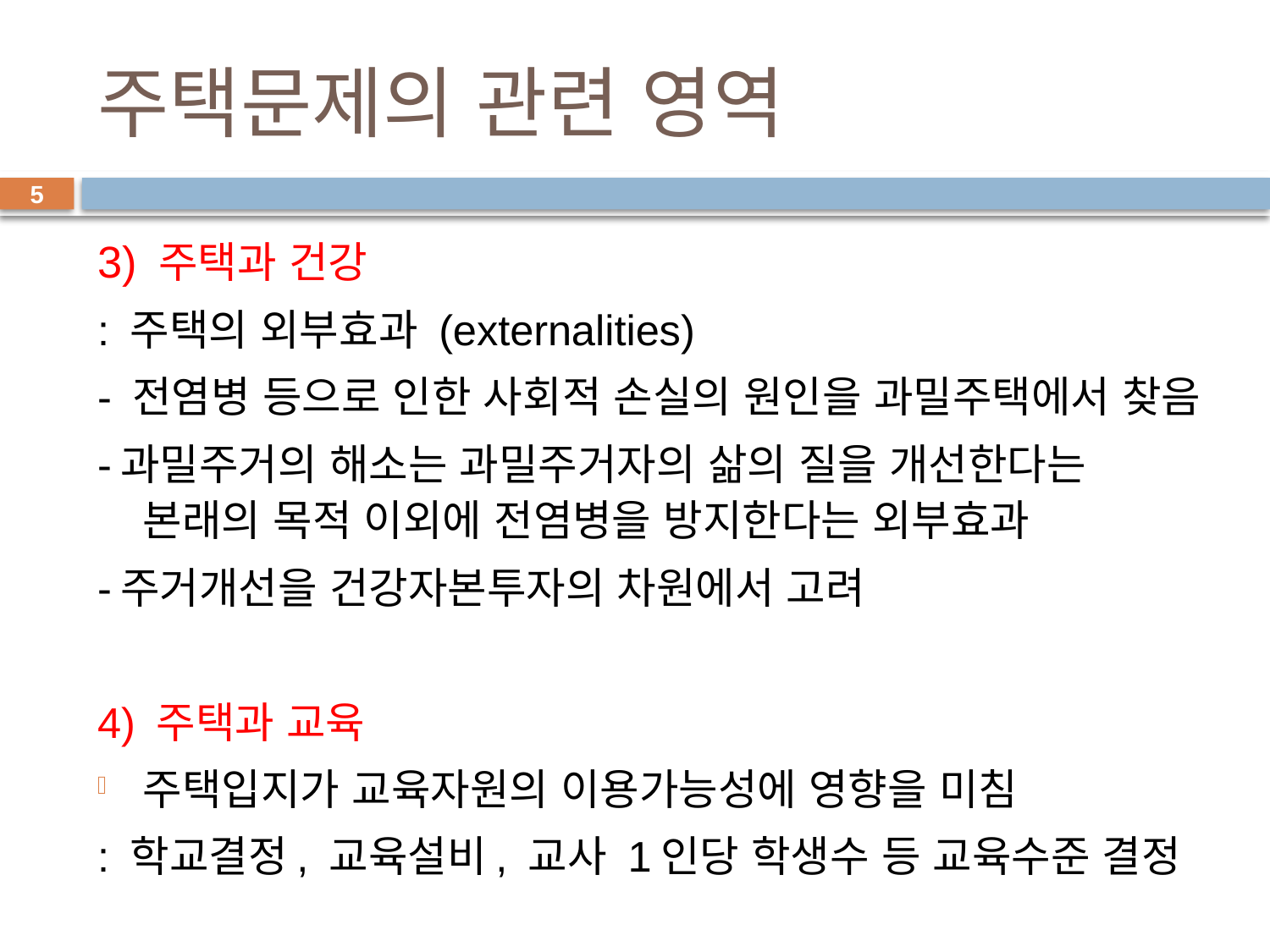

# 주택문제의 관련 영역
5
3) 주택과 건강
: 주택의 외부효과 (externalities)
- 전염병 등으로 인한 사회적 손실의 원인을 과밀주택에서 찾음
-과밀주거의 해소는 과밀주거자의 삶의 질을 개선한다는 본래의 목적 이외에 전염병을 방지한다는 외부효과
-주거개선을 건강자본투자의 차원에서 고려

4) 주택과 교육
주택입지가 교육자원의 이용가능성에 영향을 미침
: 학교결정, 교육설비, 교사 1인당 학생수 등 교육수준 결정